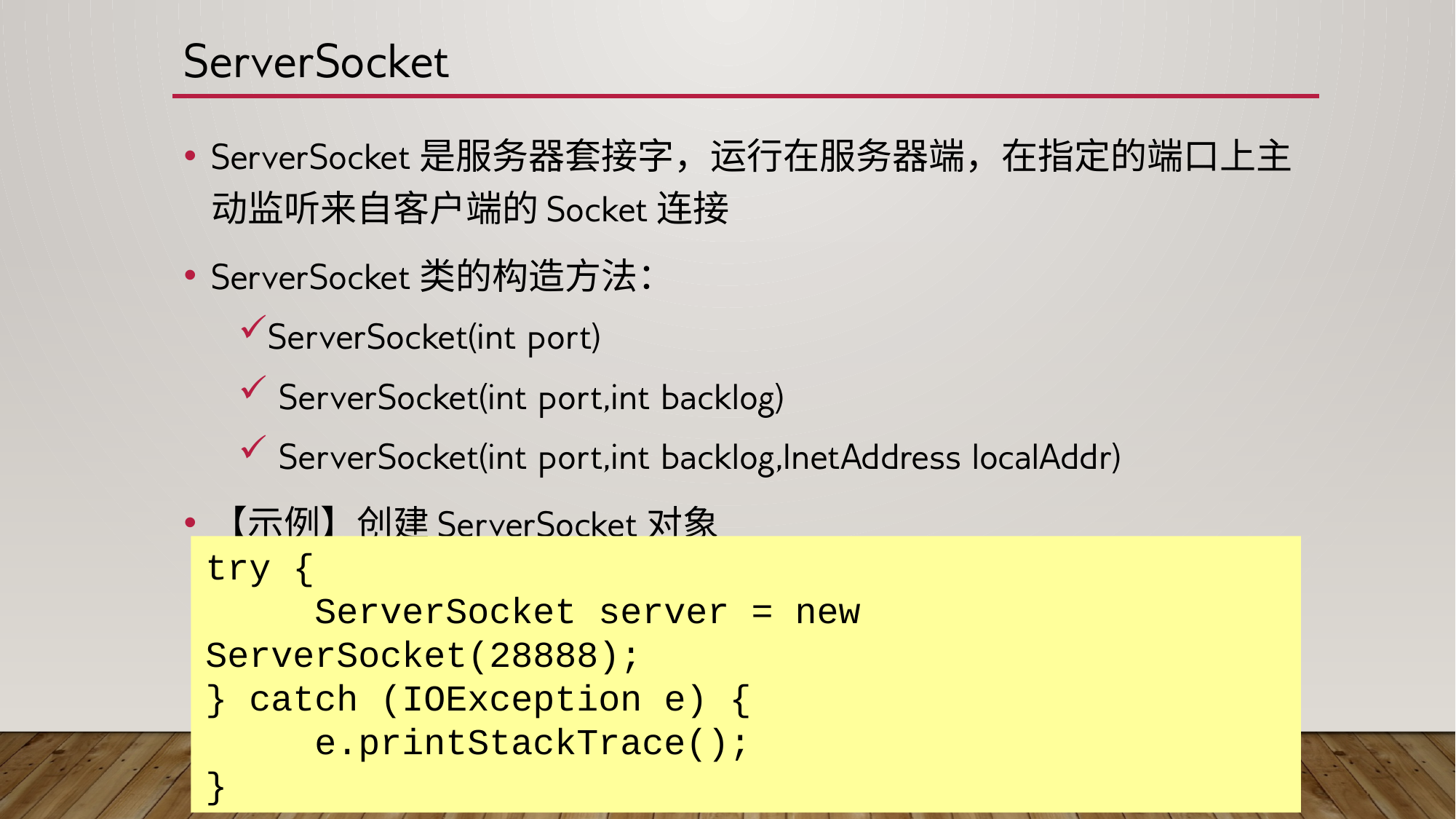

# ServerSocket
ServerSocket是服务器套接字，运行在服务器端，在指定的端口上主动监听来自客户端的Socket连接
ServerSocket类的构造方法：
ServerSocket(int port)
 ServerSocket(int port,int backlog)
 ServerSocket(int port,int backlog,InetAddress localAddr)
【示例】创建ServerSocket对象

try {
	ServerSocket server = new ServerSocket(28888);
} catch (IOException e) {
	e.printStackTrace();
}